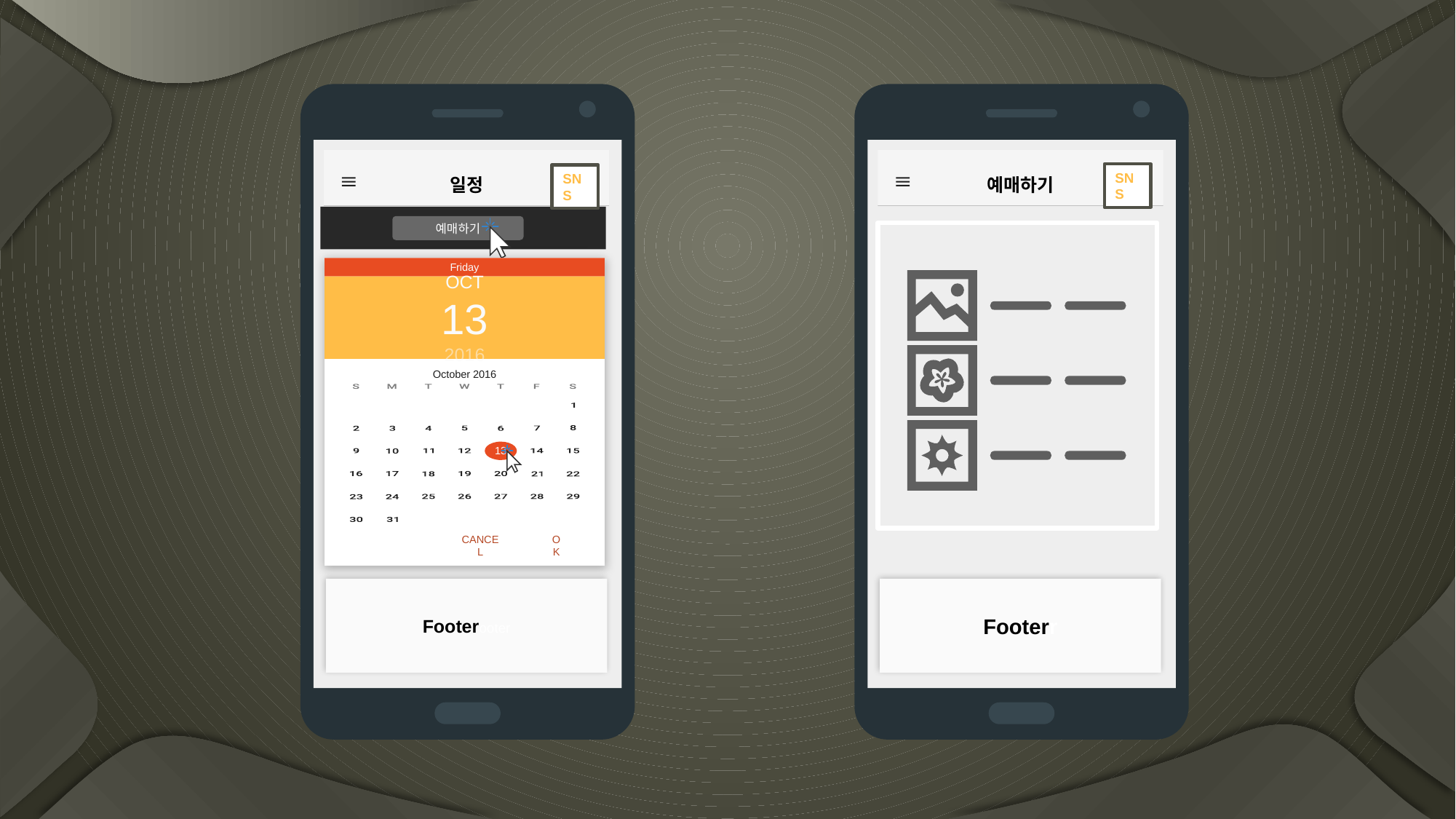

일정

예매하기
Footerooter

SNS

Friday
OCT
13
2016
October 2016

13
CANCEL
OK

예매하기

Footerr

SNS